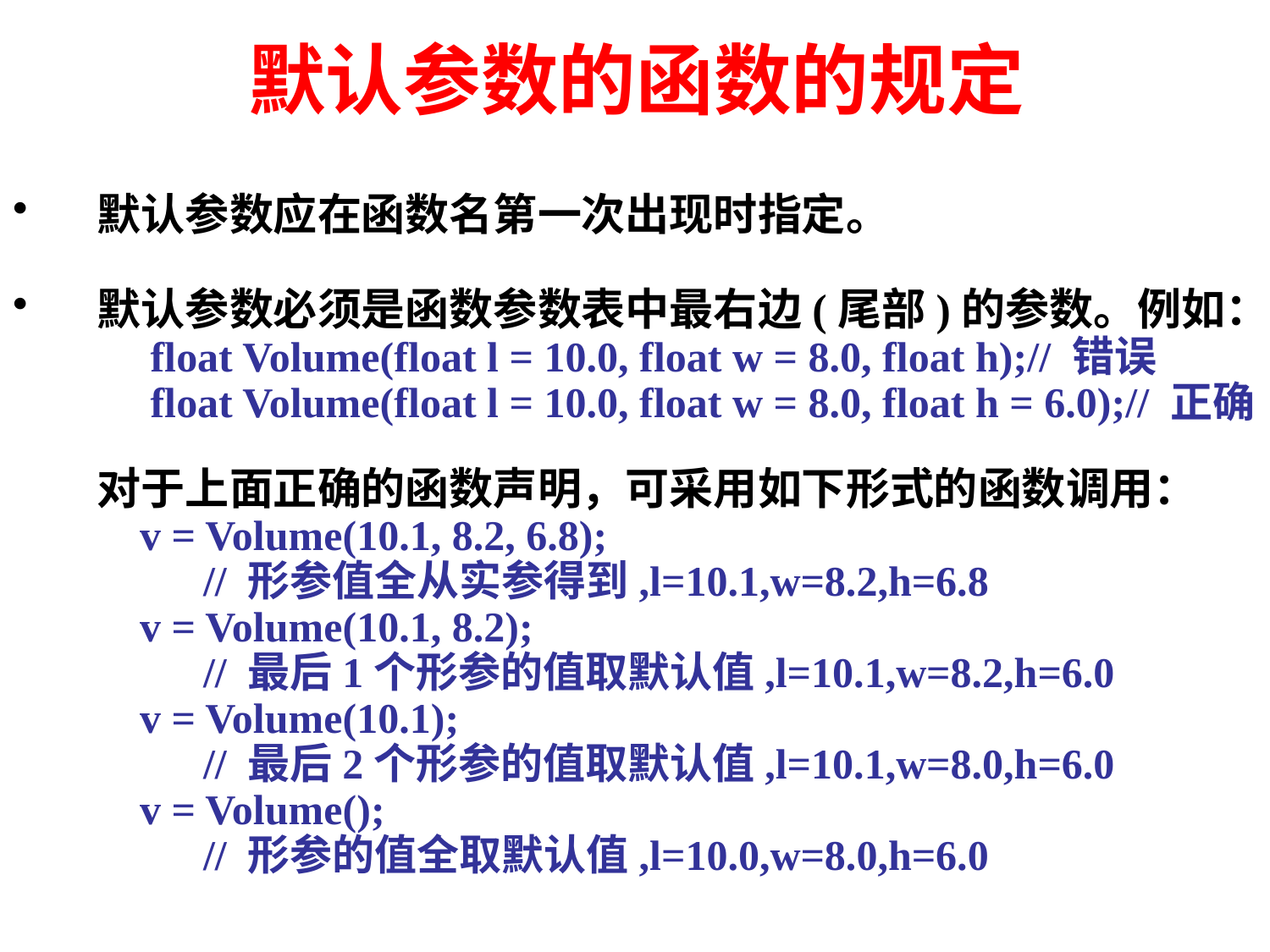

# 默认参数的函数的规定
默认参数应在函数名第一次出现时指定。

默认参数必须是函数参数表中最右边(尾部)的参数。例如：
	float Volume(float l = 10.0, float w = 8.0, float h);// 错误
	float Volume(float l = 10.0, float w = 8.0, float h = 6.0);// 正确

	对于上面正确的函数声明，可采用如下形式的函数调用：
v = Volume(10.1, 8.2, 6.8);
	// 形参值全从实参得到,l=10.1,w=8.2,h=6.8
v = Volume(10.1, 8.2);
	// 最后1个形参的值取默认值,l=10.1,w=8.2,h=6.0
v = Volume(10.1);
	// 最后2个形参的值取默认值,l=10.1,w=8.0,h=6.0
v = Volume();
	// 形参的值全取默认值,l=10.0,w=8.0,h=6.0